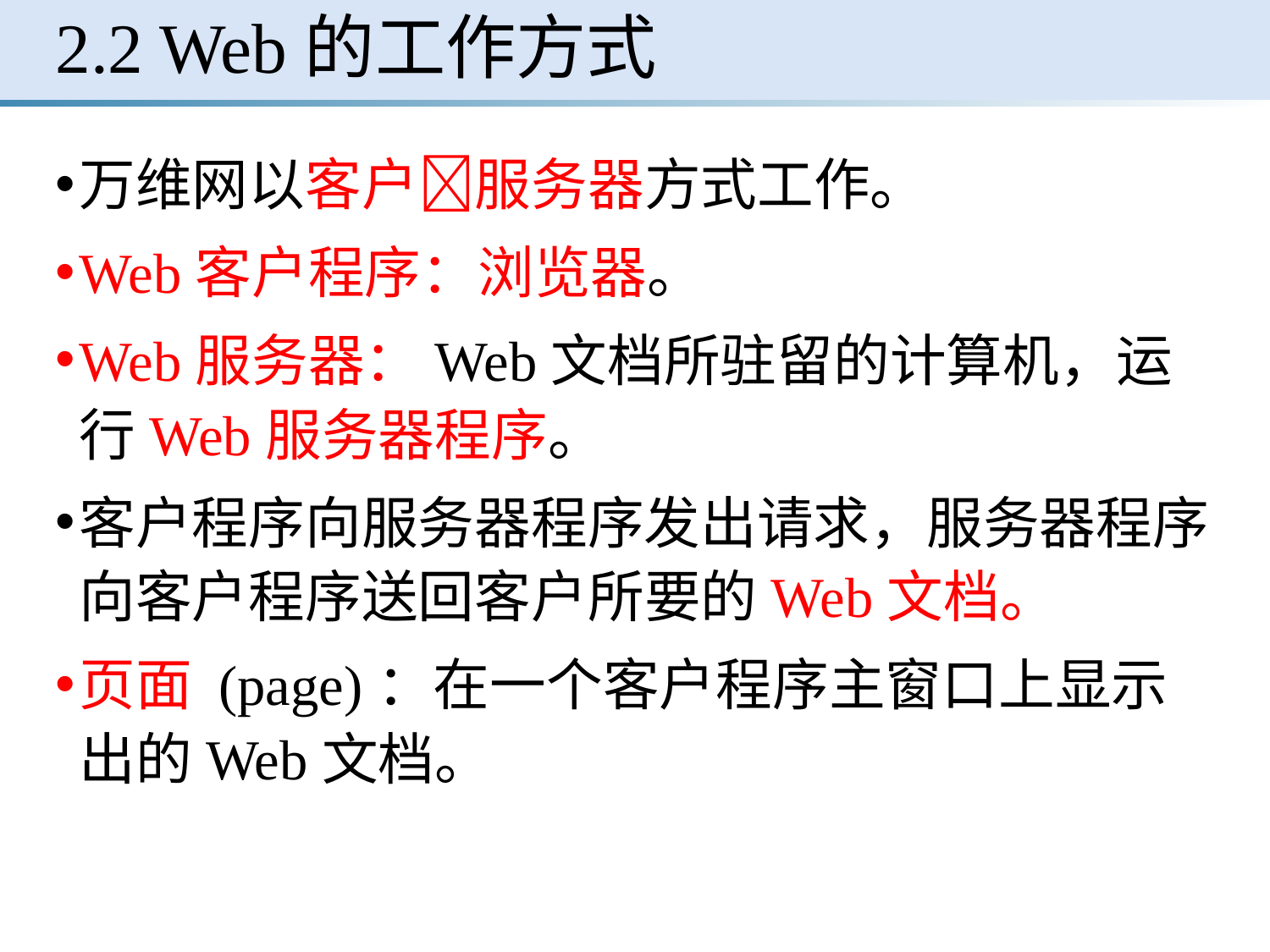

# 2.2 Web的工作方式
万维网以客户−服务器方式工作。
Web客户程序：浏览器。
Web服务器：Web文档所驻留的计算机，运行Web服务器程序。
客户程序向服务器程序发出请求，服务器程序向客户程序送回客户所要的Web文档。
页面 (page)：在一个客户程序主窗口上显示出的Web文档。